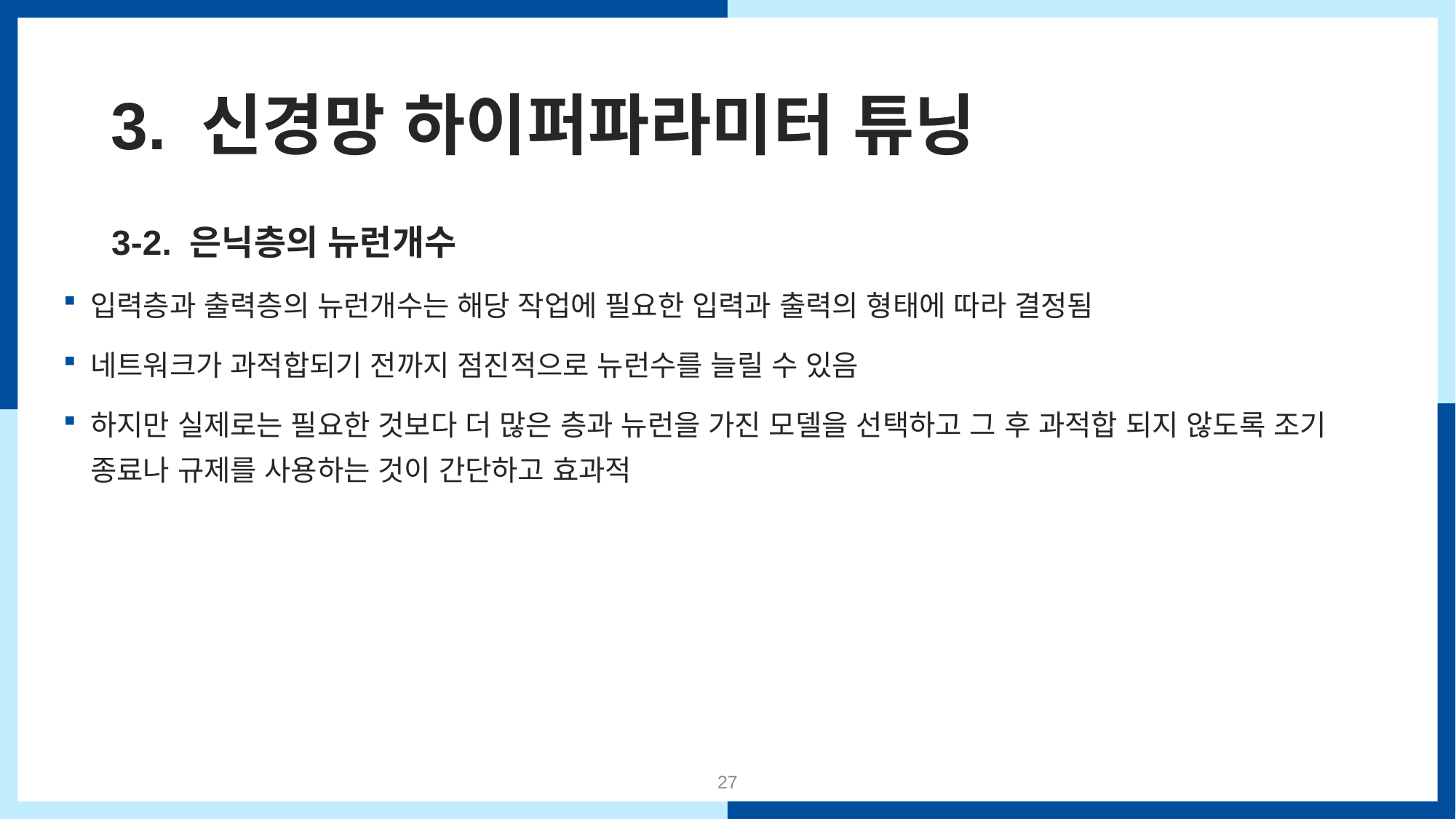

# 3. 신경망 하이퍼파라미터 튜닝
     3-2. 은닉층의 뉴런개수
입력층과 출력층의 뉴런개수는 해당 작업에 필요한 입력과 출력의 형태에 따라 결정됨
네트워크가 과적합되기 전까지 점진적으로 뉴런수를 늘릴 수 있음
하지만 실제로는 필요한 것보다 더 많은 층과 뉴런을 가진 모델을 선택하고 그 후 과적합 되지 않도록 조기 종료나 규제를 사용하는 것이 간단하고 효과적

27